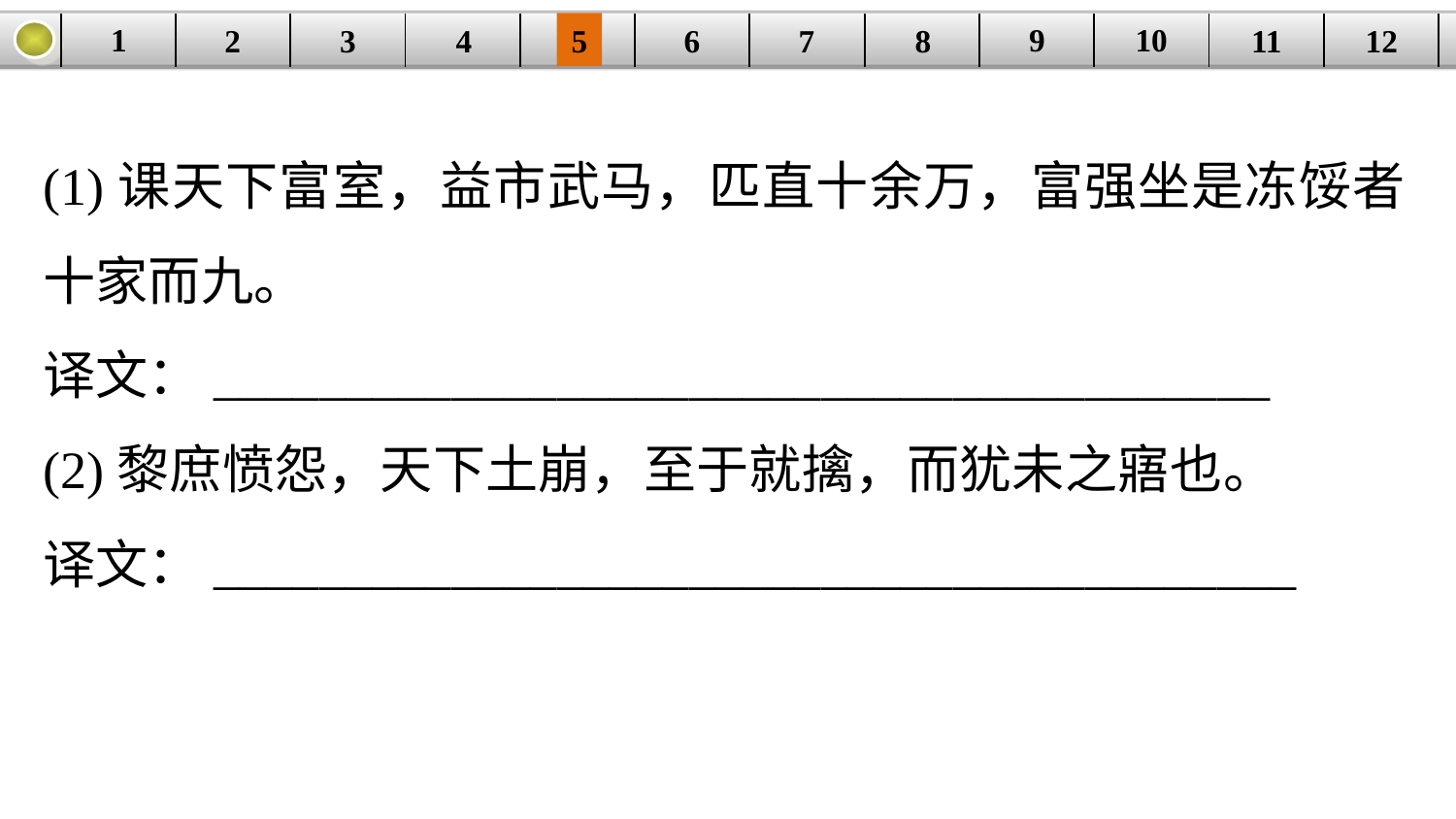

9
10
1
3
4
5
6
8
11
2
12
|  |  |  |  |  |  |  |  |  |  |  |  |
| --- | --- | --- | --- | --- | --- | --- | --- | --- | --- | --- | --- |
7

(1)课天下富室，益市武马，匹直十余万，富强坐是冻馁者十家而九。
译文：________________________________________
(2)黎庶愤怨，天下土崩，至于就擒，而犹未之寤也。
译文：_________________________________________